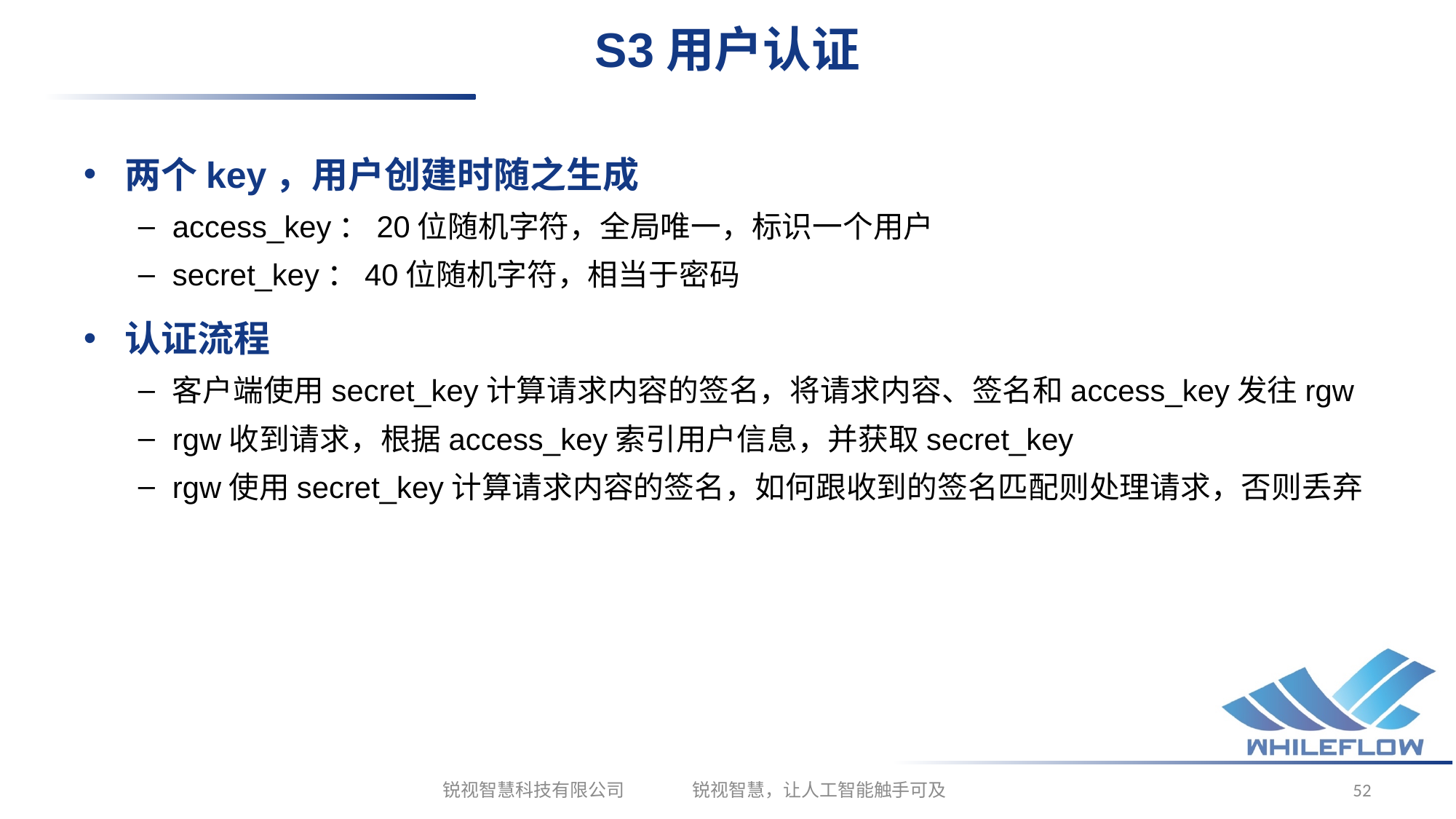

# S3用户认证
两个key，用户创建时随之生成
access_key：20位随机字符，全局唯一，标识一个用户
secret_key：40位随机字符，相当于密码
认证流程
客户端使用secret_key计算请求内容的签名，将请求内容、签名和access_key发往rgw
rgw收到请求，根据access_key索引用户信息，并获取secret_key
rgw使用secret_key计算请求内容的签名，如何跟收到的签名匹配则处理请求，否则丢弃
锐视智慧科技有限公司            锐视智慧，让人工智能触手可及
52